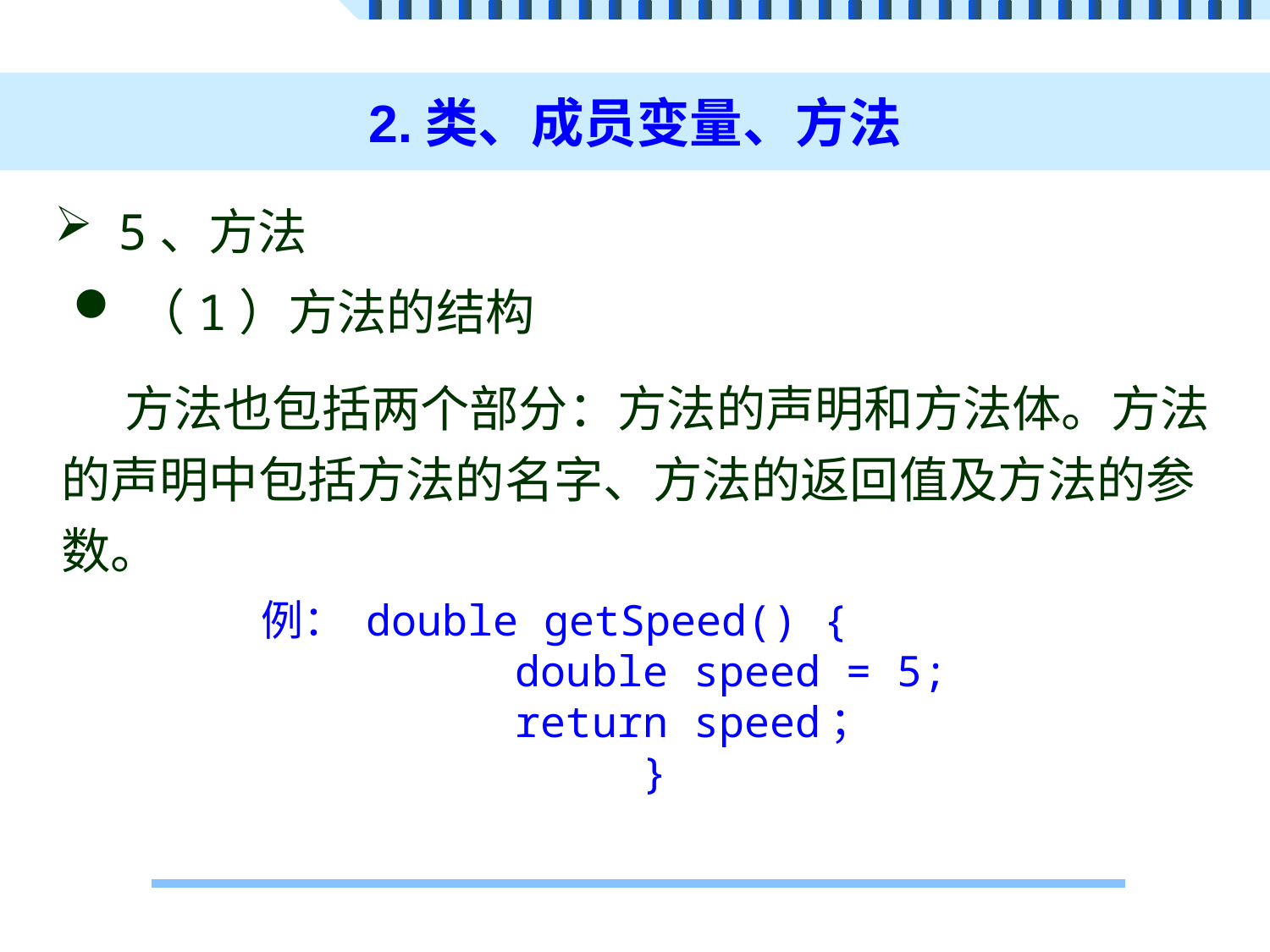

# 2.类、成员变量、方法
5、方法
（1）方法的结构

方法也包括两个部分：方法的声明和方法体。方法的声明中包括方法的名字、方法的返回值及方法的参数。
例： double getSpeed() {
	   	double speed = 5;
	   	return speed；
          	}